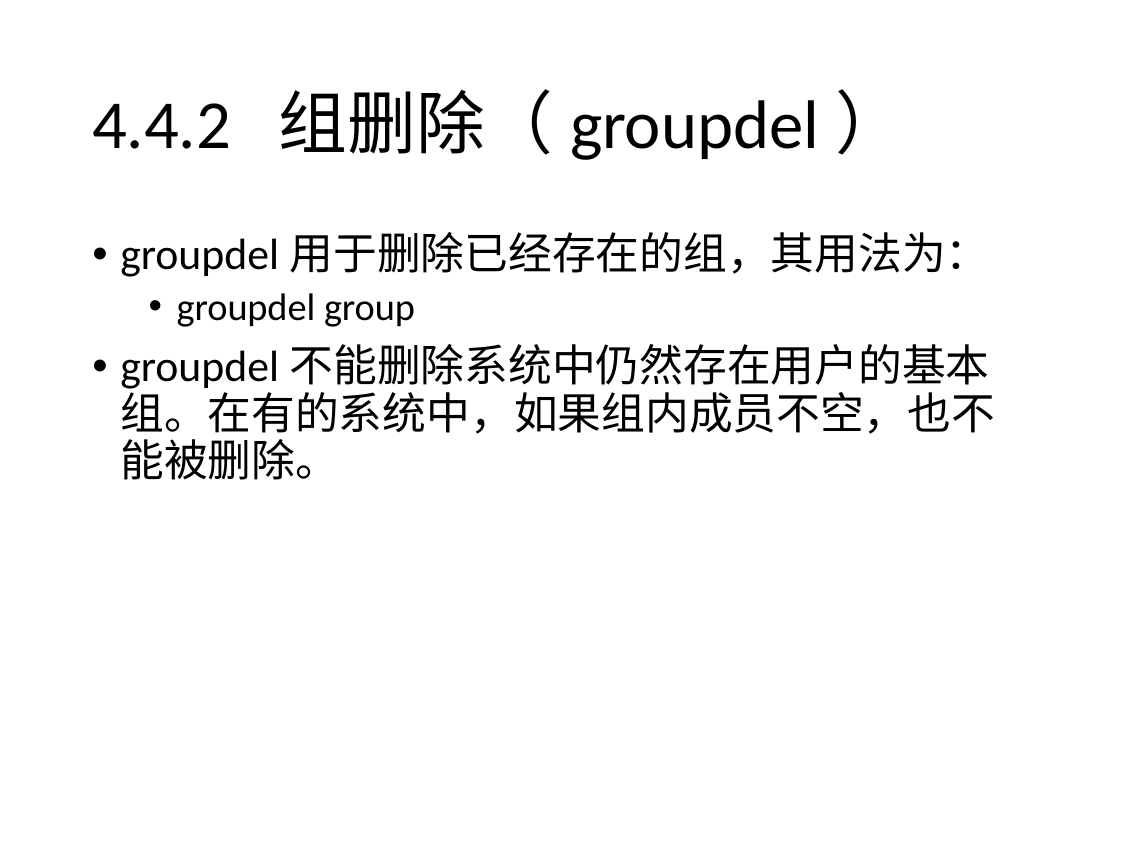

# 4.4.2  组删除（groupdel）
groupdel用于删除已经存在的组，其用法为：
groupdel group
groupdel不能删除系统中仍然存在用户的基本组。在有的系统中，如果组内成员不空，也不能被删除。